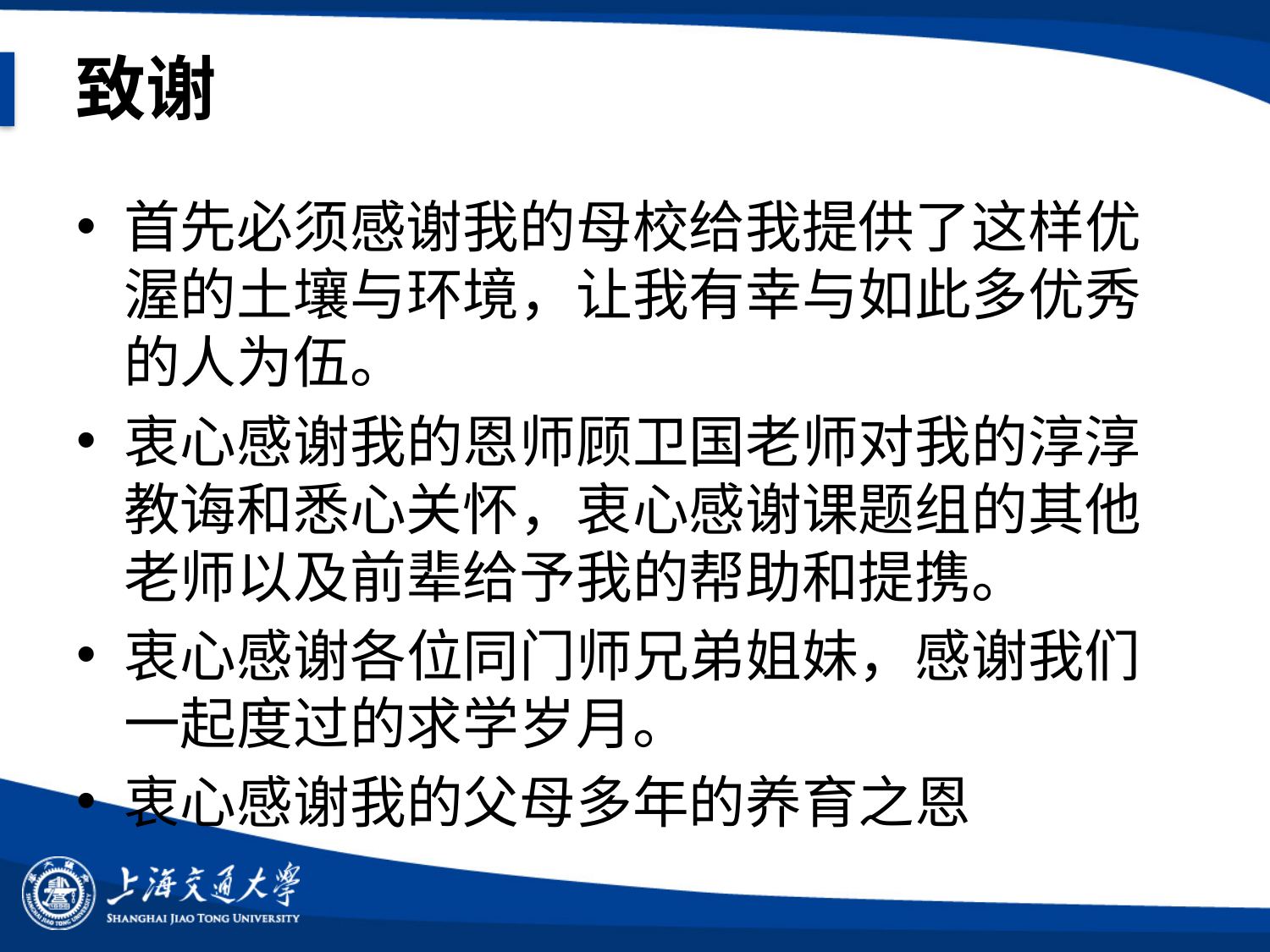

# 致谢
首先必须感谢我的母校给我提供了这样优渥的土壤与环境，让我有幸与如此多优秀的人为伍。
衷心感谢我的恩师顾卫国老师对我的淳淳教诲和悉心关怀，衷心感谢课题组的其他老师以及前辈给予我的帮助和提携。
衷心感谢各位同门师兄弟姐妹，感谢我们一起度过的求学岁月。
衷心感谢我的父母多年的养育之恩